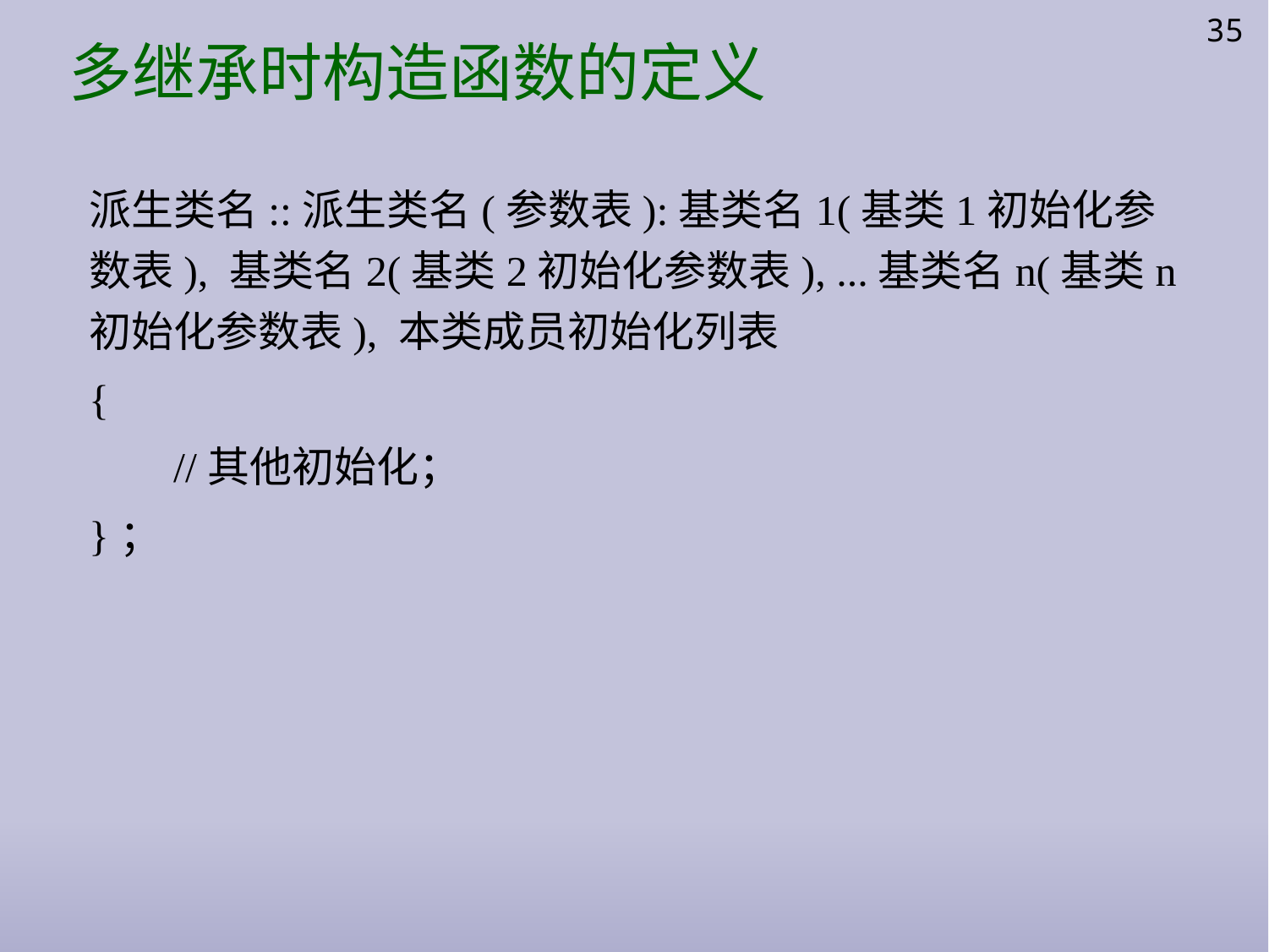

# 多继承时构造函数的定义
35
派生类名::派生类名(参数表):基类名1(基类1初始化参数表), 基类名2(基类2初始化参数表), ...基类名n(基类n初始化参数表), 本类成员初始化列表
{
        //其他初始化；
}；